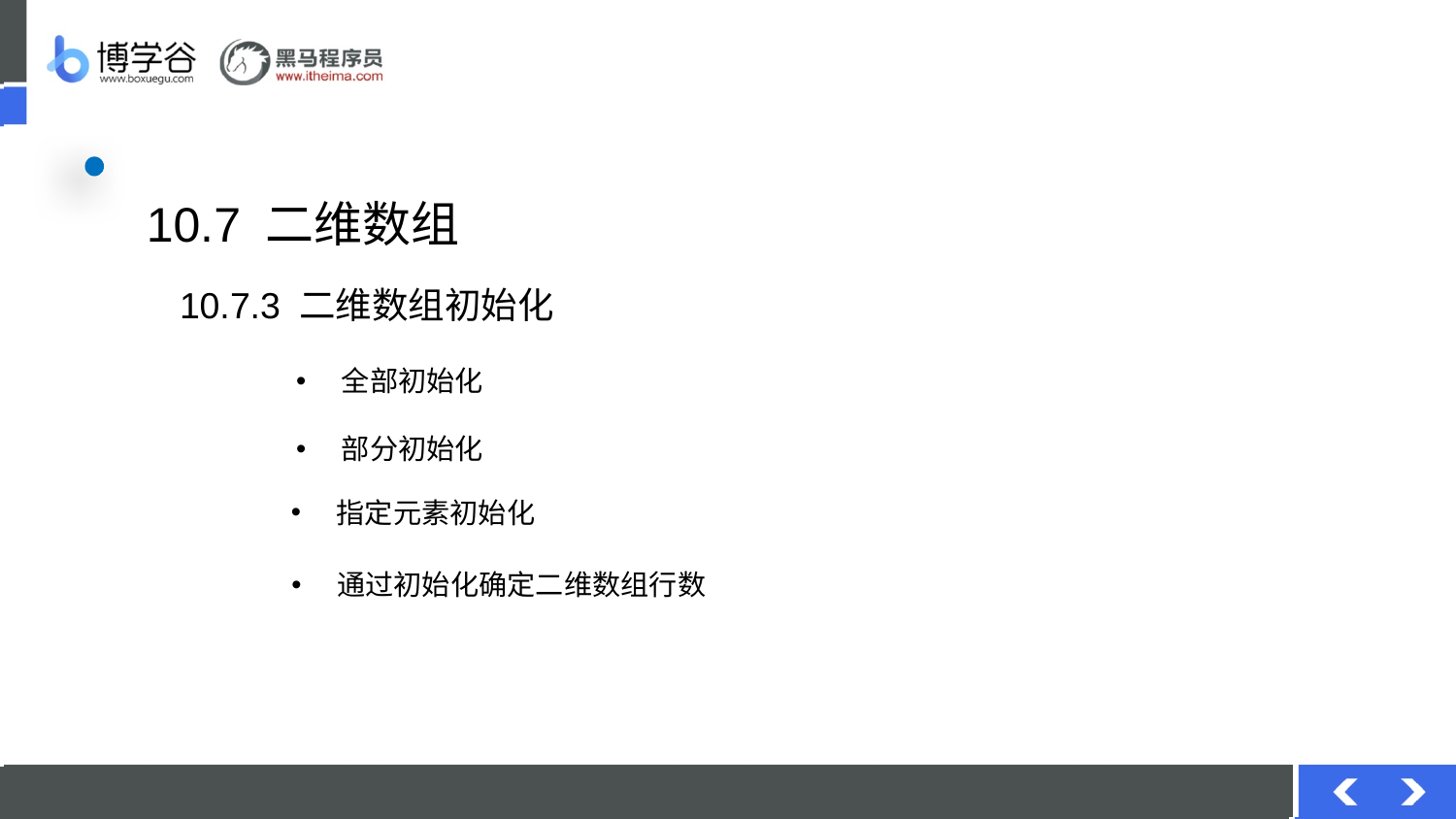

# 10.7 二维数组
10.7.3 二维数组初始化
全部初始化
部分初始化
指定元素初始化
通过初始化确定二维数组行数